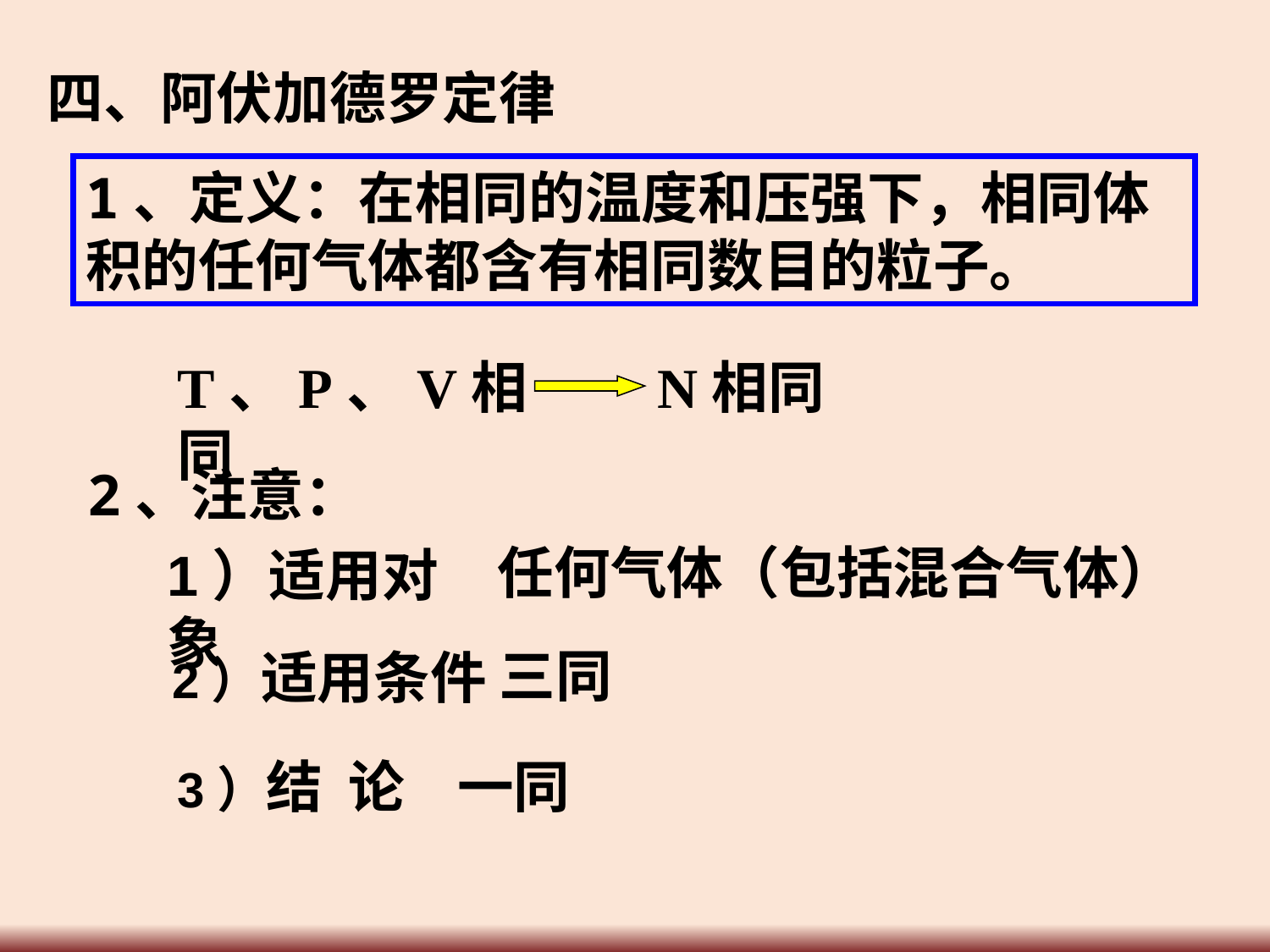

四、阿伏加德罗定律
1、定义：在相同的温度和压强下，相同体积的任何气体都含有相同数目的粒子。
T、P、V相同
N相同

2、注意：
任何气体（包括混合气体）
1）适用对象
三同
2）适用条件
一同
3）结  论